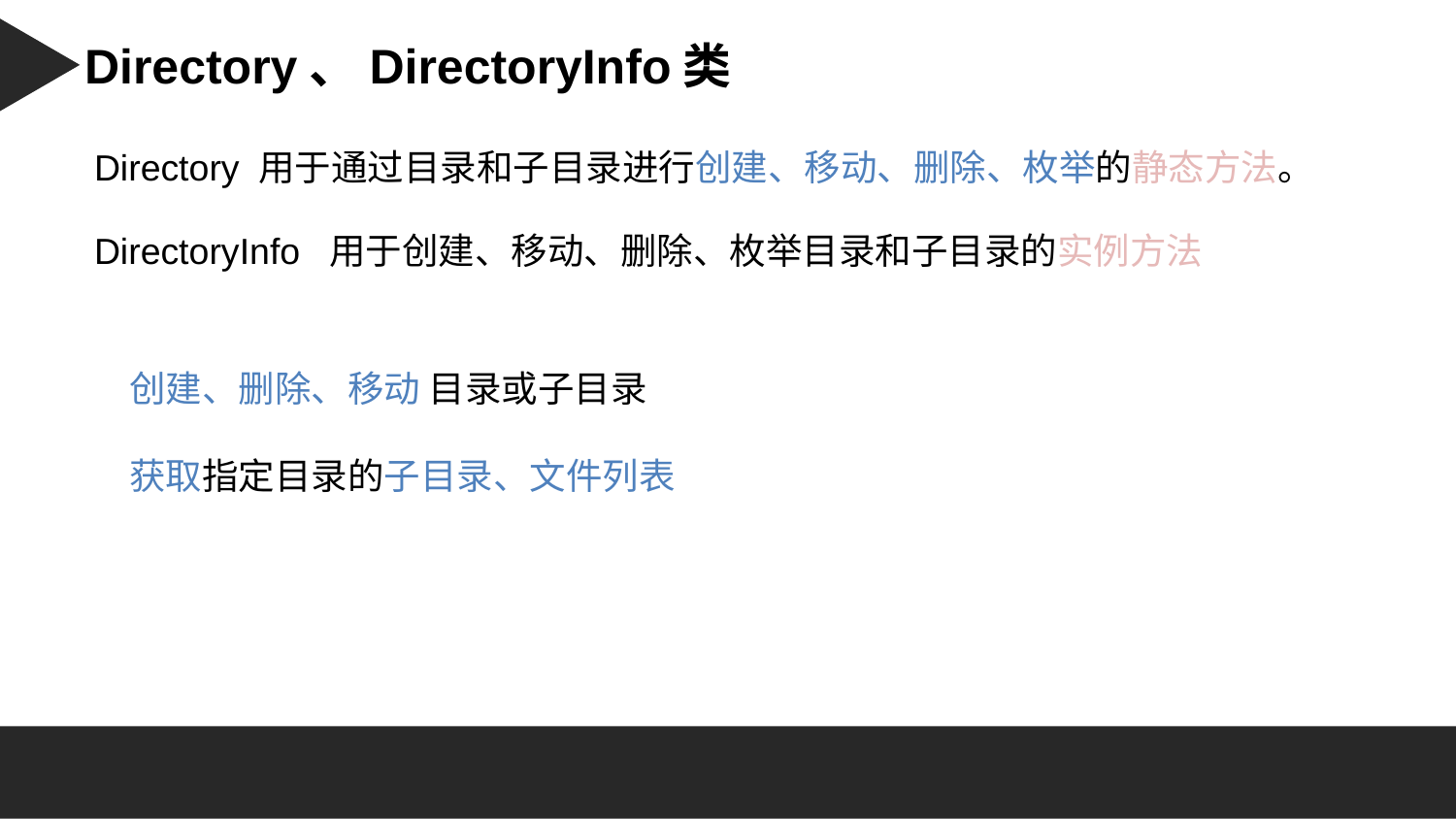

Character 字符串：

Directory、DirectoryInfo类

Directory 用于通过目录和子目录进行创建、移动、删除、枚举的静态方法。
DirectoryInfo  用于创建、移动、删除、枚举目录和子目录的实例方法
创建、删除、移动 目录或子目录

获取指定目录的子目录、文件列表

stringWriter